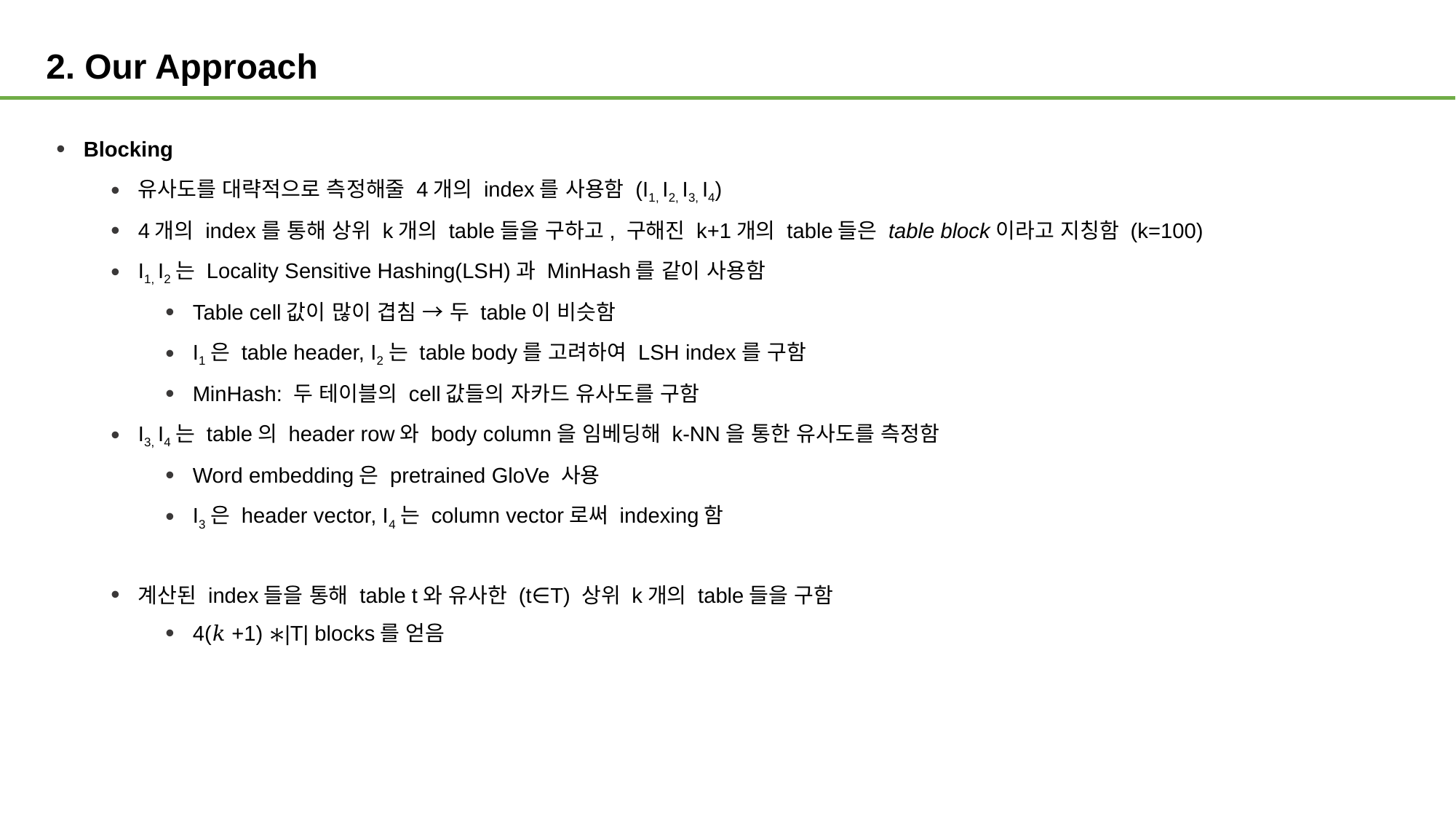

2. Our Approach
Blocking
유사도를 대략적으로 측정해줄 4개의 index를 사용함 (I1, I2, I3, I4)
4개의 index를 통해 상위 k개의 table들을 구하고, 구해진 k+1개의 table들은 table block이라고 지칭함 (k=100)
I1, I2는 Locality Sensitive Hashing(LSH)과 MinHash를 같이 사용함
Table cell값이 많이 겹침 → 두 table이 비슷함
I1은 table header, I2는 table body를 고려하여 LSH index를 구함
MinHash: 두 테이블의 cell값들의 자카드 유사도를 구함
I3, I4는 table의 header row와 body column을 임베딩해 k-NN을 통한 유사도를 측정함
Word embedding은 pretrained GloVe 사용
I3은 header vector, I4는 column vector로써 indexing함

계산된 index들을 통해 table t와 유사한 (t∈T) 상위 k개의 table들을 구함
4(𝑘 +1) ∗|T| blocks를 얻음